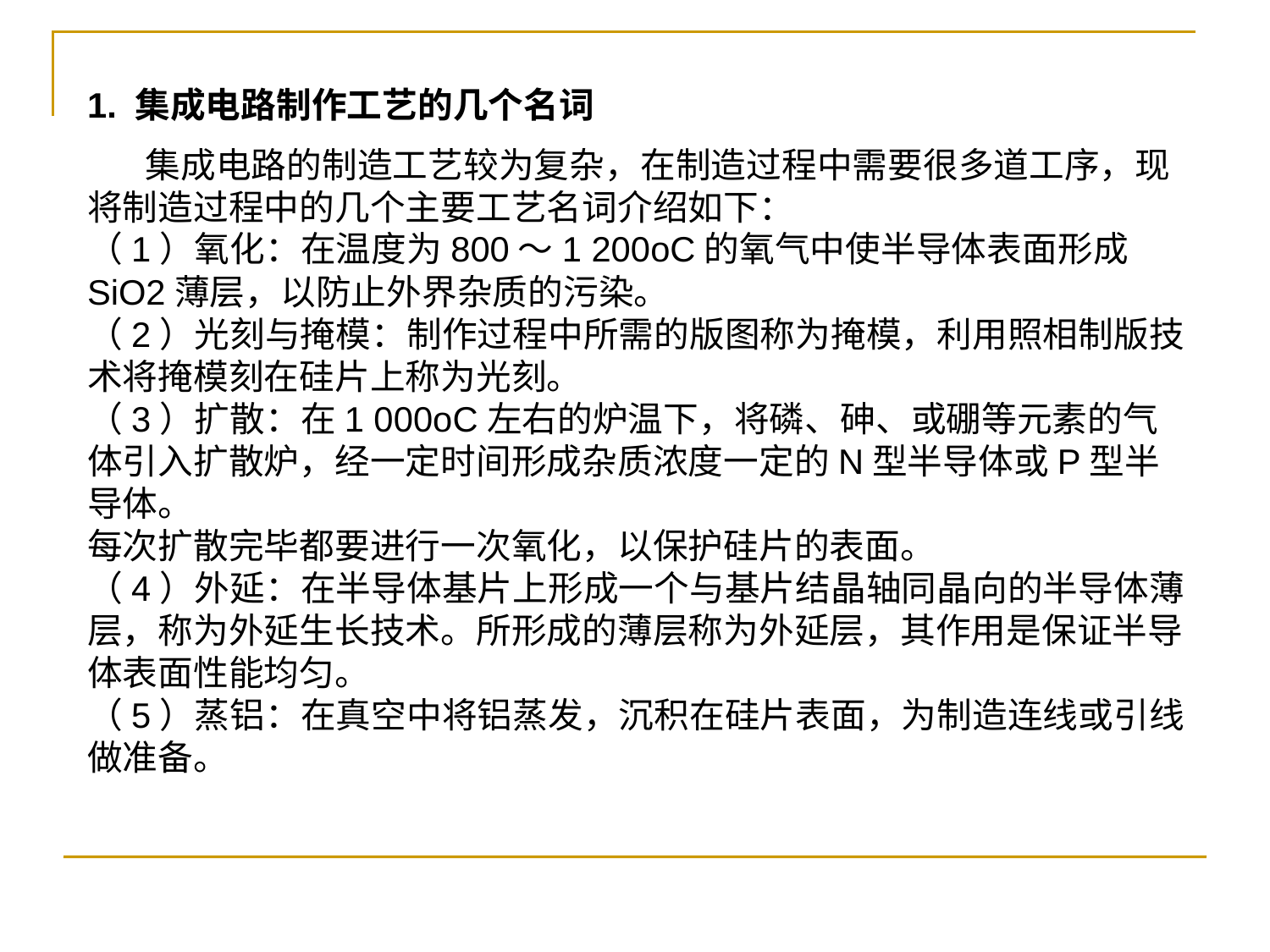

1. 集成电路制作工艺的几个名词
       集成电路的制造工艺较为复杂，在制造过程中需要很多道工序，现将制造过程中的几个主要工艺名词介绍如下：
（1）氧化：在温度为800～1 200oC的氧气中使半导体表面形成SiO2薄层，以防止外界杂质的污染。
（2）光刻与掩模：制作过程中所需的版图称为掩模，利用照相制版技术将掩模刻在硅片上称为光刻。
（3）扩散：在1 000oC左右的炉温下，将磷、砷、或硼等元素的气体引入扩散炉，经一定时间形成杂质浓度一定的N型半导体或P型半导体。
每次扩散完毕都要进行一次氧化，以保护硅片的表面。
（4）外延：在半导体基片上形成一个与基片结晶轴同晶向的半导体薄层，称为外延生长技术。所形成的薄层称为外延层，其作用是保证半导体表面性能均匀。
（5）蒸铝：在真空中将铝蒸发，沉积在硅片表面，为制造连线或引线做准备。